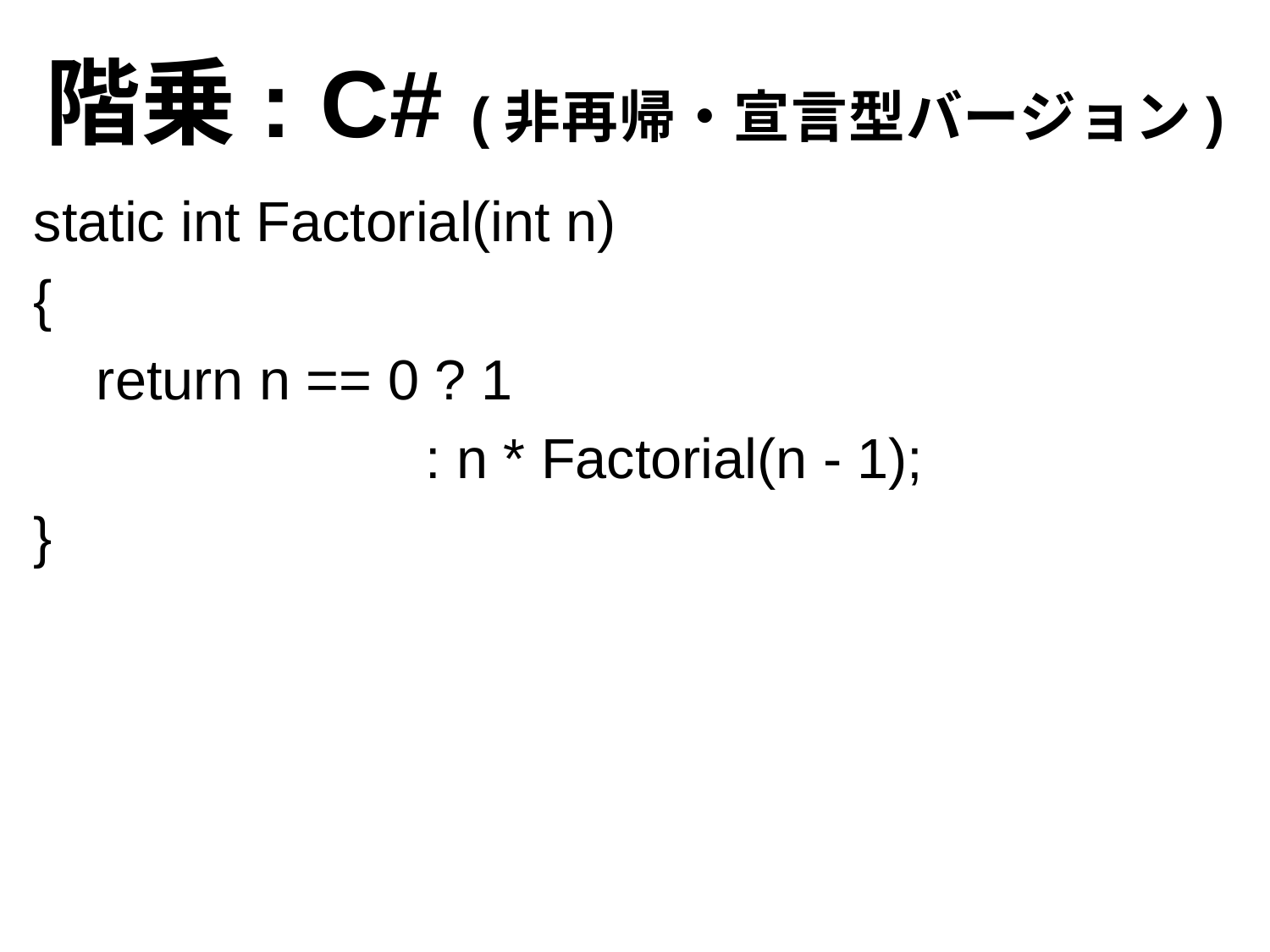

# 階乗: C# (非再帰・宣言型バージョン)
static int Factorial(int n)
{
    return n == 0 ? 1
                         : n * Factorial(n - 1);
}